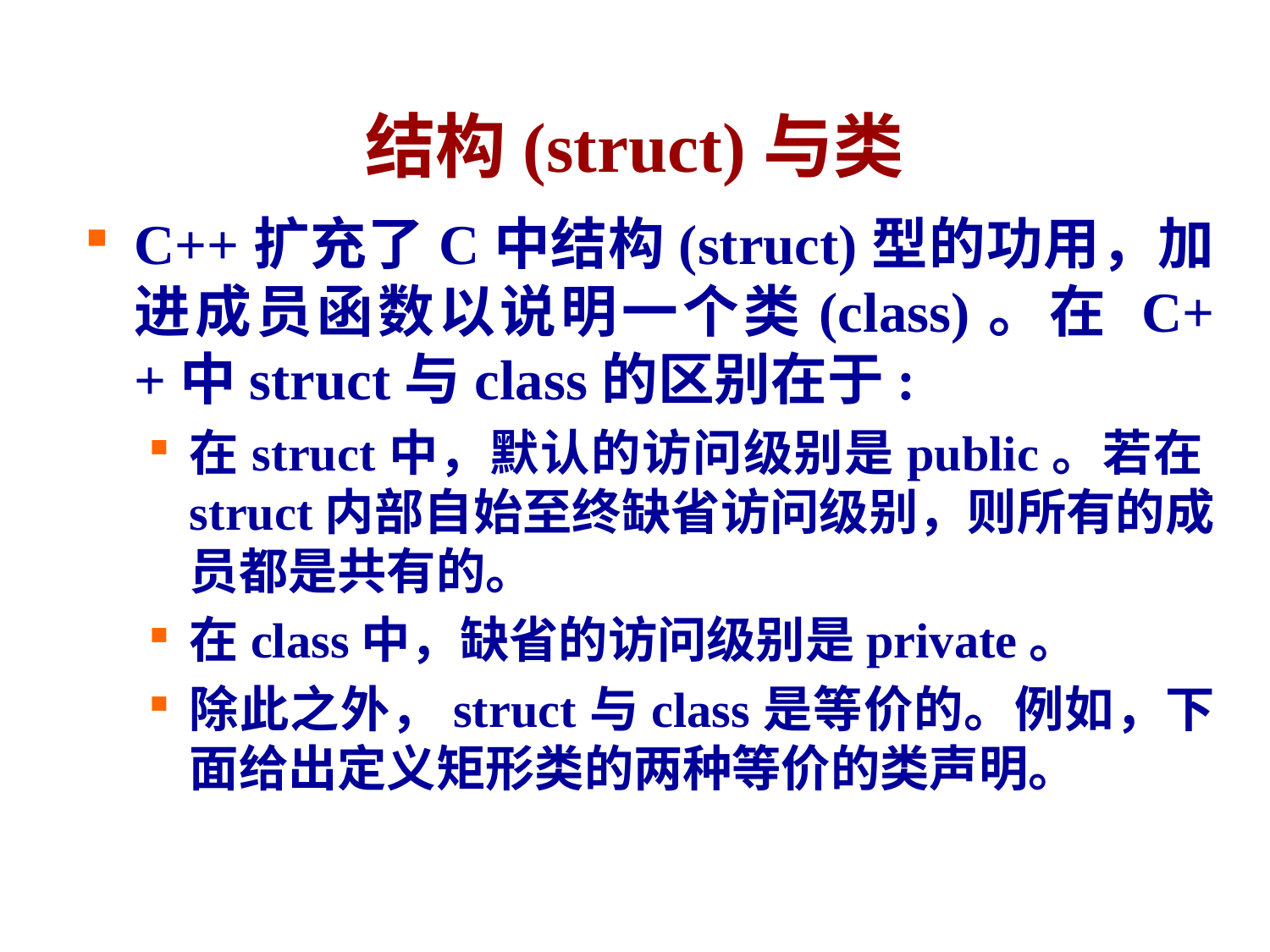

# 结构(struct)与类
C++扩充了C中结构(struct)型的功用，加进成员函数以说明一个类(class)。在 C++中struct与class的区别在于:
在struct中，默认的访问级别是public。若在struct内部自始至终缺省访问级别，则所有的成员都是共有的。
在class中，缺省的访问级别是private。
除此之外，struct与class是等价的。例如，下面给出定义矩形类的两种等价的类声明。
95